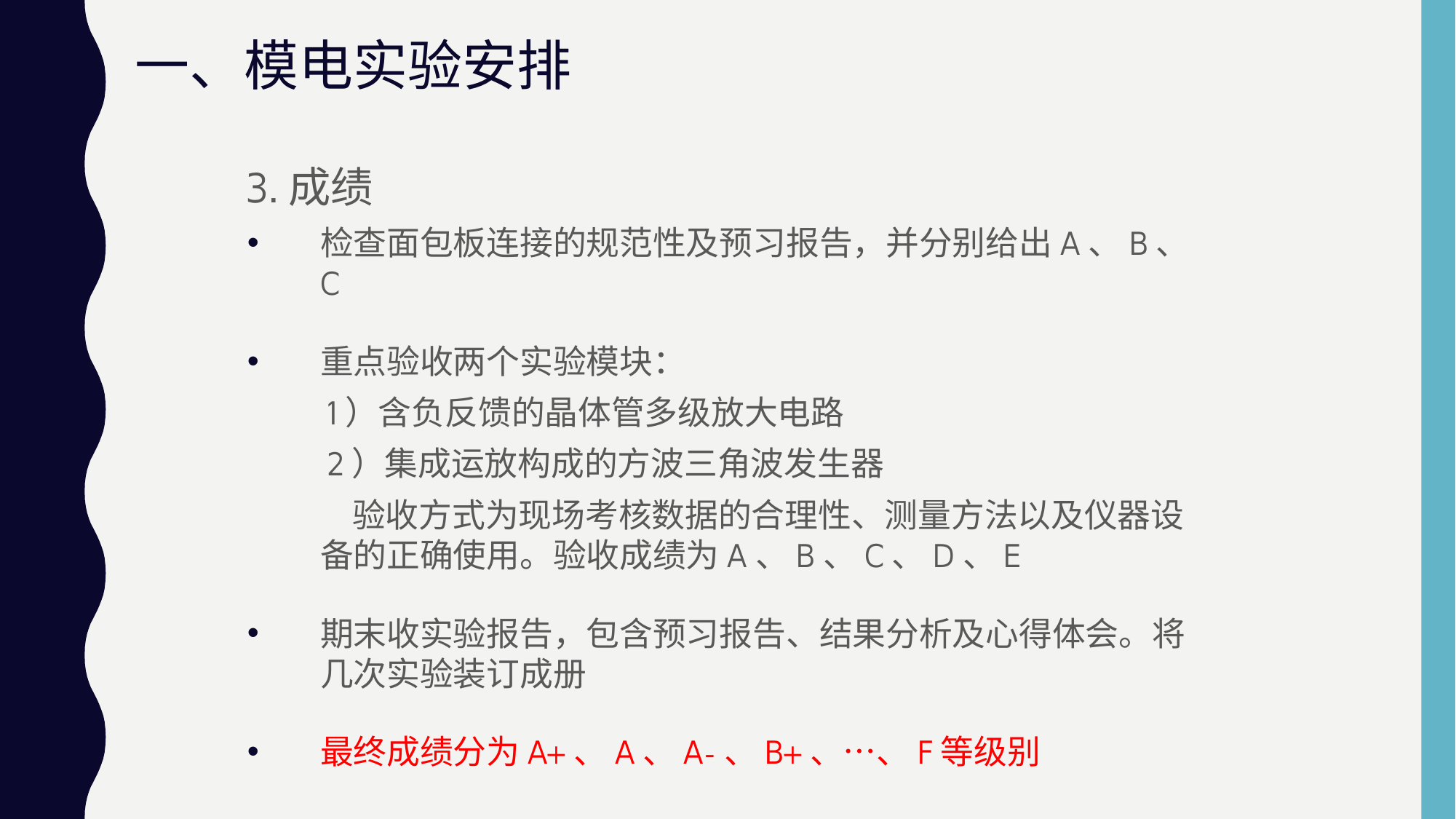

一、模电实验安排
3.成绩
检查面包板连接的规范性及预习报告，并分别给出A、B、C

重点验收两个实验模块：
        1）含负反馈的晶体管多级放大电路
        2）集成运放构成的方波三角波发生器
             验收方式为现场考核数据的合理性、测量方法以及仪器设备的正确使用。验收成绩为A、B、C、D、E

期末收实验报告，包含预习报告、结果分析及心得体会。将几次实验装订成册

最终成绩分为A+、A、A-、B+、…、F等级别